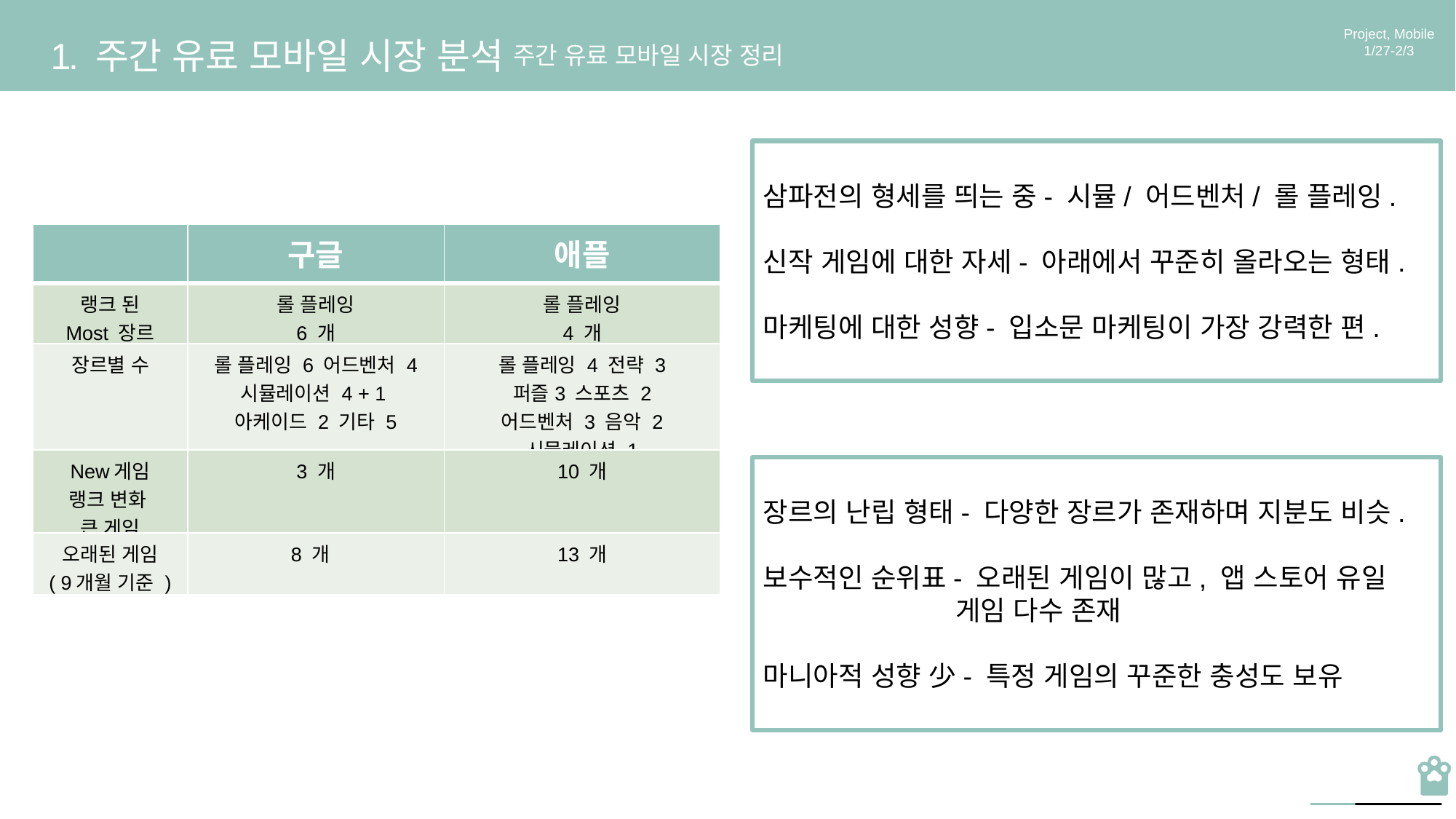

1. 주간 유료 모바일 시장 분석
- 주간 유료 모바일 시장 정리

삼파전의 형세를 띄는 중- 시뮬/ 어드벤처/ 롤 플레잉.

신작 게임에 대한 자세- 아래에서 꾸준히 올라오는 형태.

마케팅에 대한 성향- 입소문 마케팅이 가장 강력한 편.

|  | 구글 | 애플 |
| --- | --- | --- |
| 랭크 된 Most 장르 | 롤 플레잉 6 개 | 롤 플레잉 4 개 |
| 장르별 수 | 롤 플레잉 6 어드벤처 4 시뮬레이션 4 + 1 아케이드 2 기타 5 | 롤 플레잉 4 전략 3 퍼즐3 스포츠 2 어드벤처 3 음악 2 시뮬레이션 1 |
| New게임 랭크 변화 큰 게임 | 3 개 | 10 개 |
| 오래된 게임 ( 9개월 기준 ) | 8 개 | 13 개 |

장르의 난립 형태- 다양한 장르가 존재하며 지분도 비슷.

보수적인 순위표- 오래된 게임이 많고, 앱 스토어 유일
	          게임 다수 존재

마니아적 성향 少- 특정 게임의 꾸준한 충성도 보유